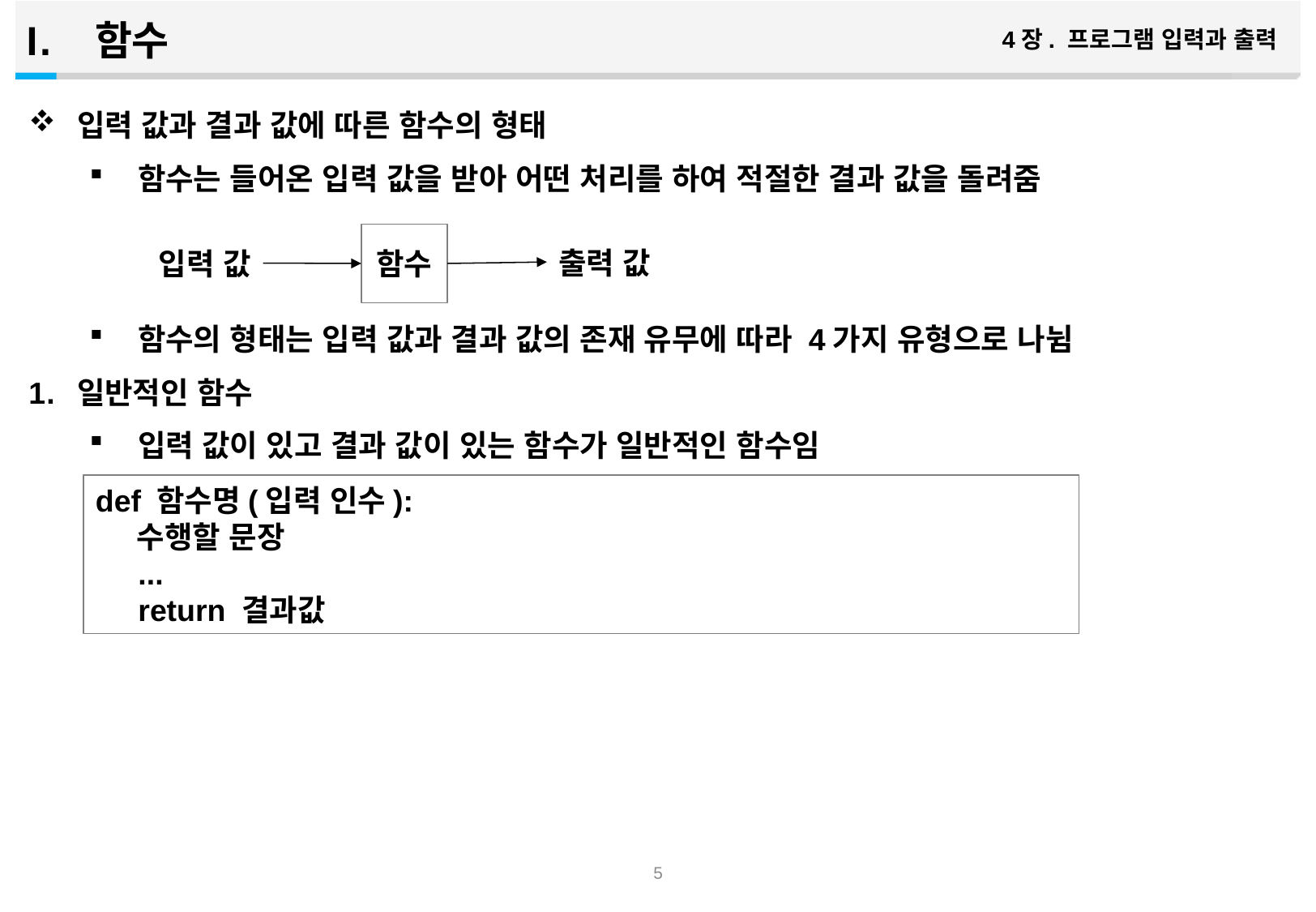

함수
4장. 프로그램 입력과 출력
입력 값과 결과 값에 따른 함수의 형태
함수는 들어온 입력 값을 받아 어떤 처리를 하여 적절한 결과 값을 돌려줌

함수의 형태는 입력 값과 결과 값의 존재 유무에 따라 4가지 유형으로 나뉨
일반적인 함수
입력 값이 있고 결과 값이 있는 함수가 일반적인 함수임

함수
출력 값
입력 값
def 함수명(입력 인수):
    수행할 문장
     ...
     return 결과값
5